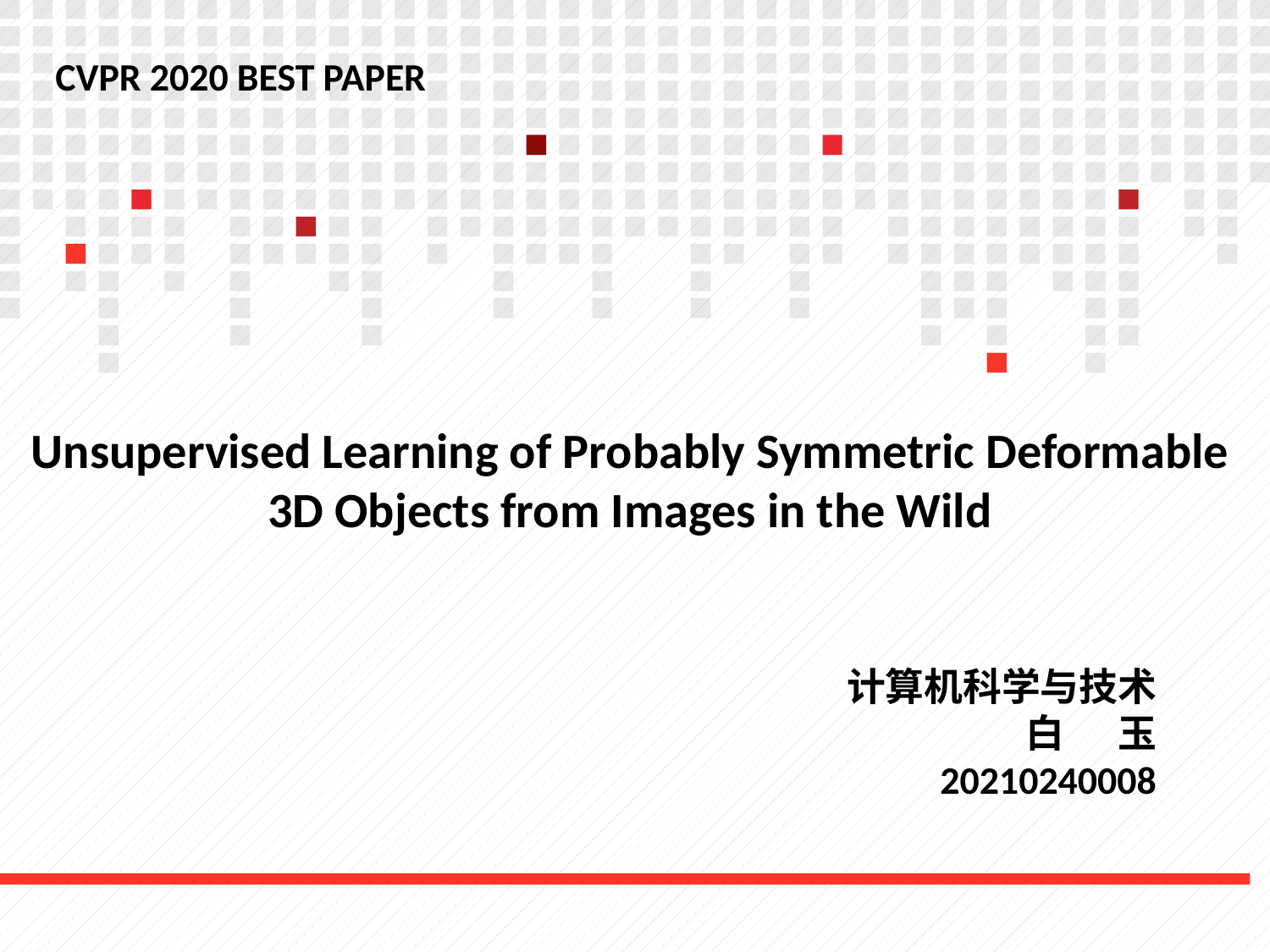

CVPR 2020 BEST PAPER
Unsupervised Learning of Probably Symmetric Deformable
3D Objects from Images in the Wild
计算机科学与技术
白      玉
20210240008